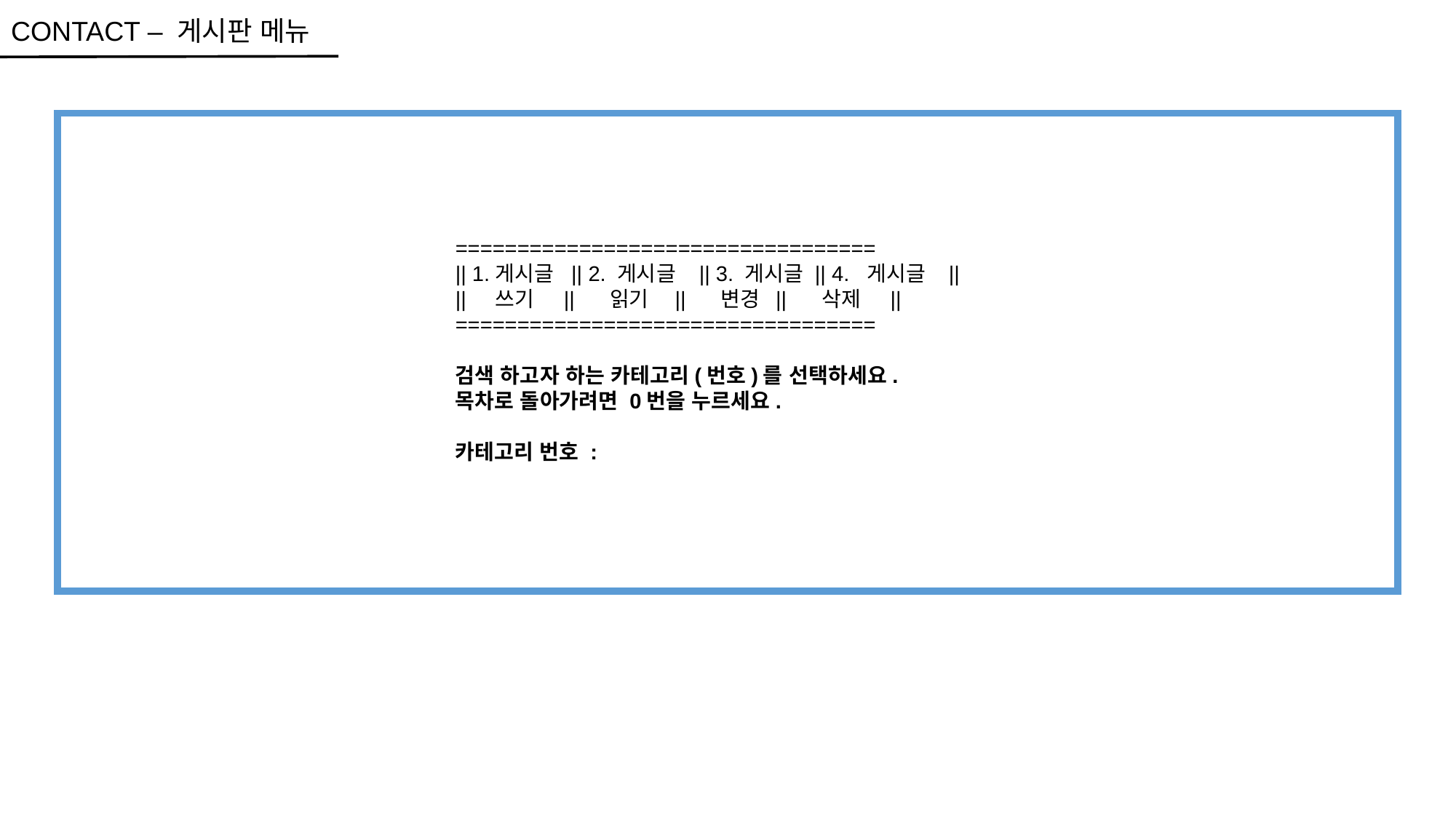

CONTACT – 게시판 메뉴

==================================
|| 1.게시글  || 2. 게시글   || 3. 게시글 || 4.  게시글   ||
||    쓰기    ||     읽기        ||     변경           ||     삭제                 ||
==================================

검색 하고자 하는 카테고리(번호)를 선택하세요.
목차로 돌아가려면 0번을 누르세요.

카테고리 번호 :